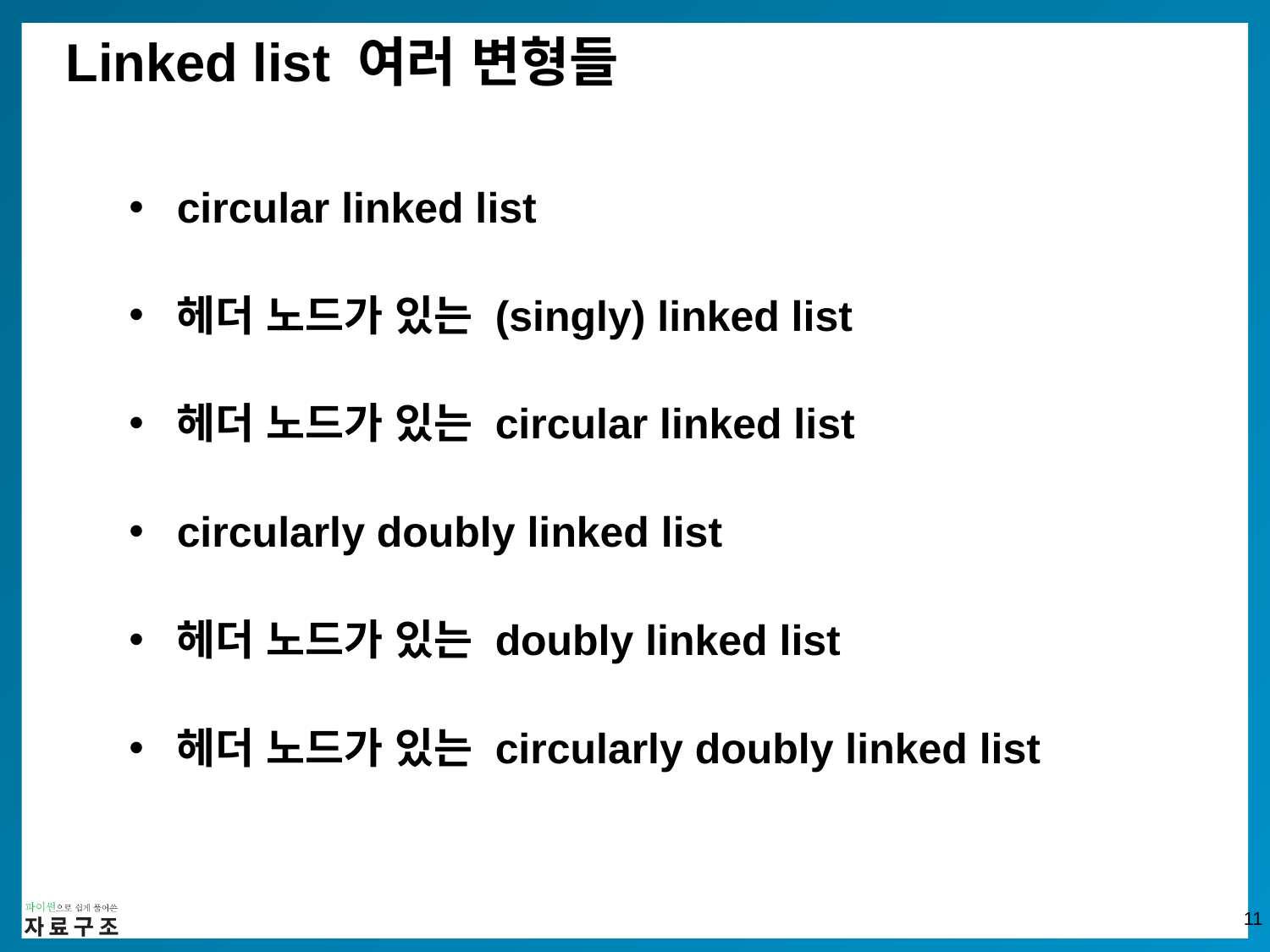

# Linked list 여러 변형들

circular linked list

헤더 노드가 있는 (singly) linked list

헤더 노드가 있는 circular linked list

circularly doubly linked list

헤더 노드가 있는 doubly linked list

헤더 노드가 있는 circularly doubly linked list